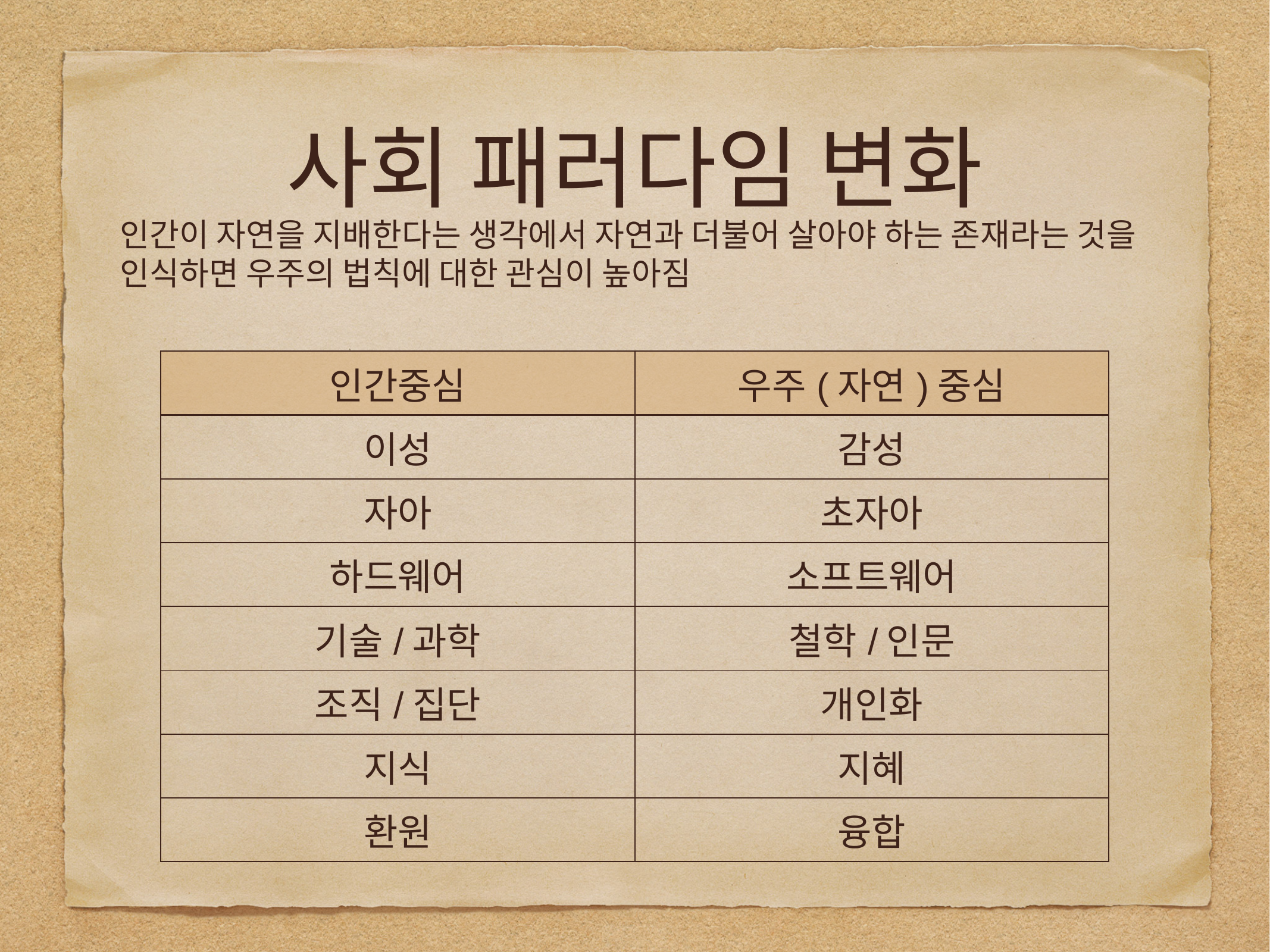

# 사회 패러다임 변화
인간이 자연을 지배한다는 생각에서 자연과 더불어 살아야 하는 존재라는 것을 인식하면 우주의 법칙에 대한 관심이 높아짐
| 인간중심 | 우주(자연)중심 |
| --- | --- |
| 이성 | 감성 |
| 자아 | 초자아 |
| 하드웨어 | 소프트웨어 |
| 기술/과학 | 철학/인문 |
| 조직/집단 | 개인화 |
| 지식 | 지혜 |
| 환원 | 융합 |